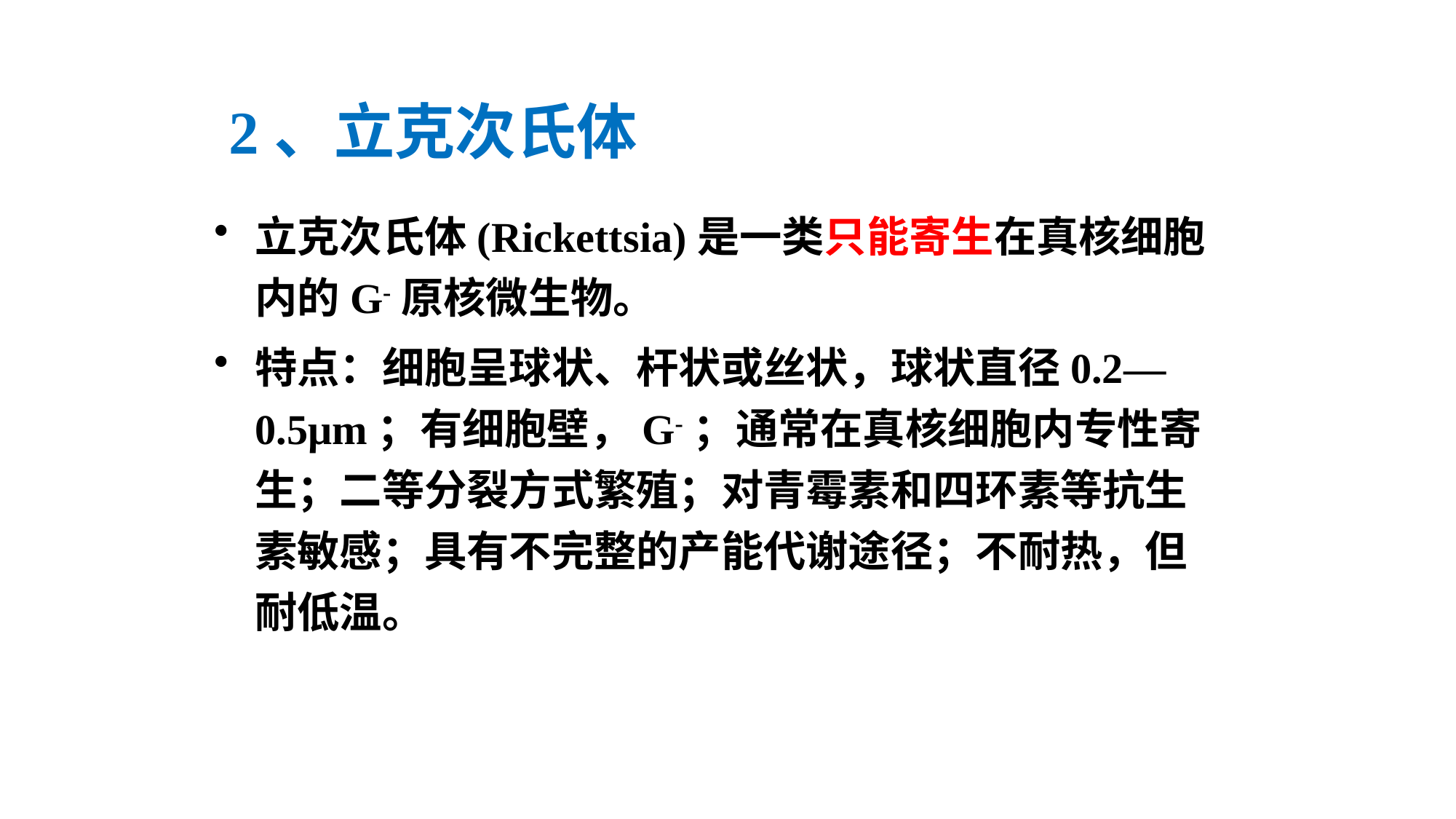

2、立克次氏体
立克次氏体(Rickettsia)是一类只能寄生在真核细胞内的G-原核微生物。
特点：细胞呈球状、杆状或丝状，球状直径0.2—0.5μm；有细胞壁，G-；通常在真核细胞内专性寄生；二等分裂方式繁殖；对青霉素和四环素等抗生素敏感；具有不完整的产能代谢途径；不耐热，但耐低温。